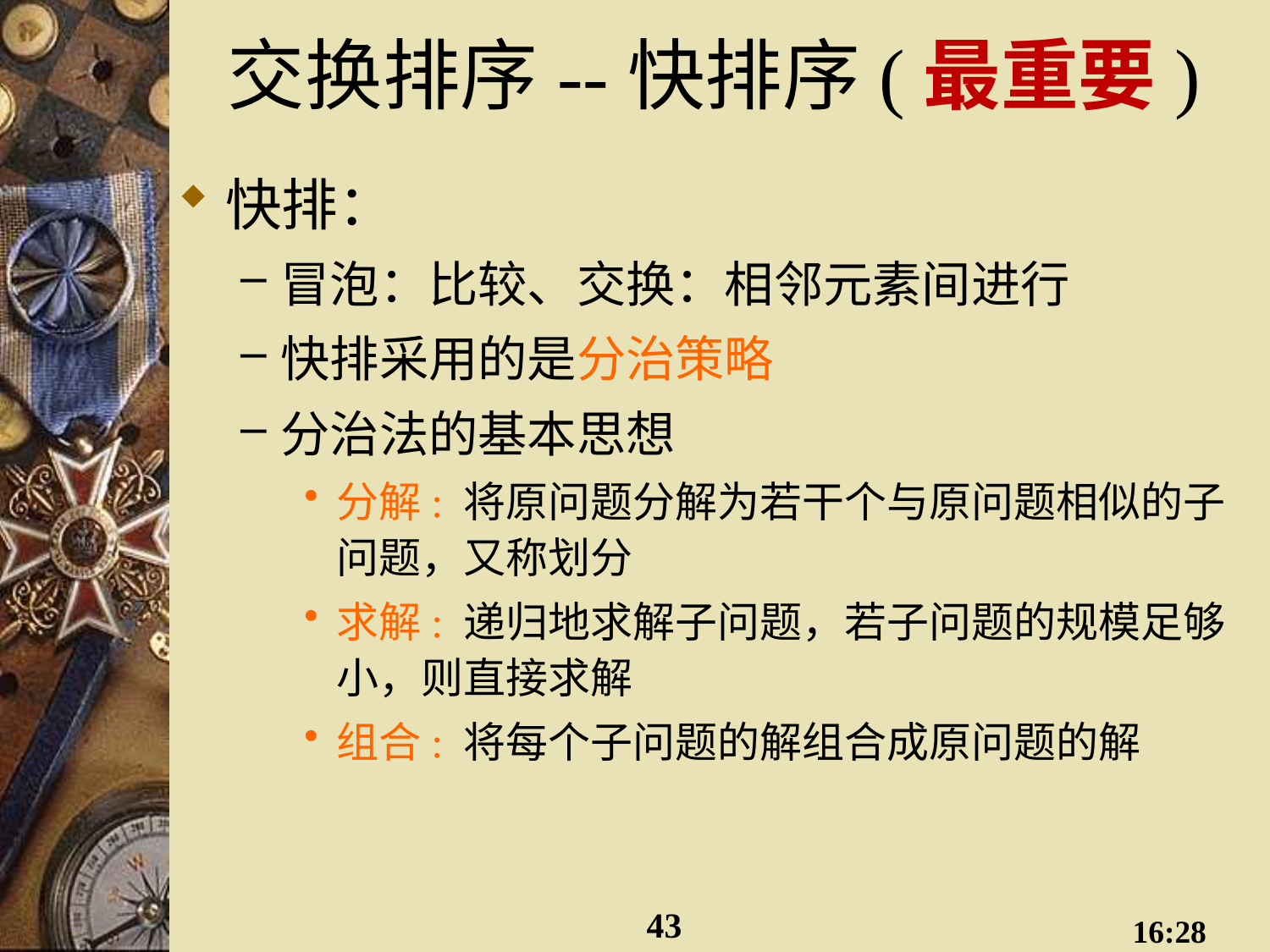

# 交换排序--快排序(最重要)
快排：迄今为止所有内排序算法中速度最快的一种
冒泡：比较、交换：相邻元素间进行
快排采用的是分治策略
分治法的基本思想
分解: 将原问题分解为若干个与原问题相似的子问题，又称划分
求解: 递归地求解子问题，若子问题的规模足够小，则直接求解
组合: 将每个子问题的解组合成原问题的解